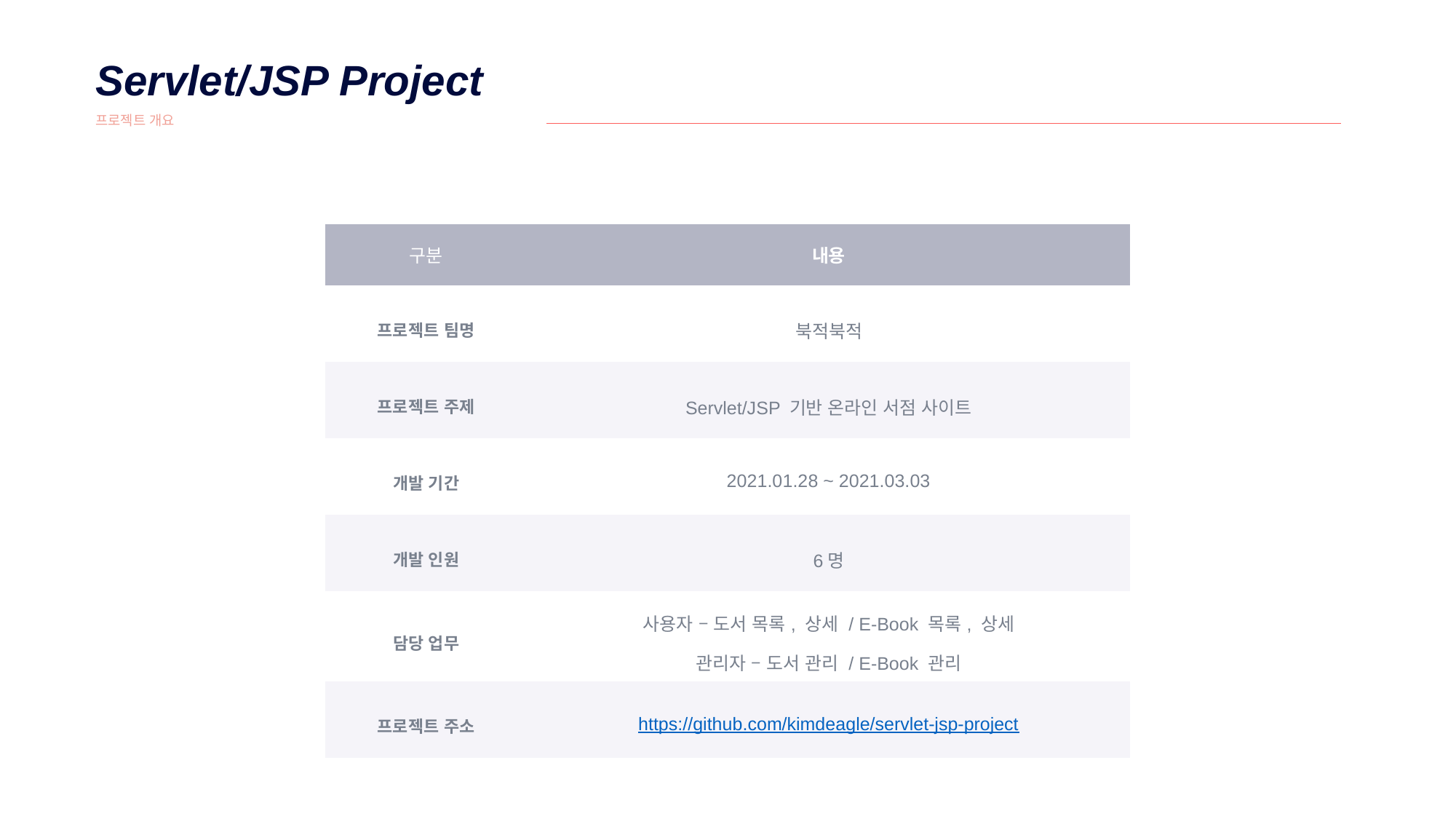

Servlet/JSP Project
프로젝트 개요
| 구분 | 내용 |
| --- | --- |
| 프로젝트 팀명 | 북적북적 |
| 프로젝트 주제 | Servlet/JSP 기반 온라인 서점 사이트 |
| 개발 기간 | 2021.01.28 ~ 2021.03.03 |
| 개발 인원 | 6명 |
| 담당 업무 | 사용자 – 도서 목록, 상세 / E-Book 목록, 상세 관리자 – 도서 관리 / E-Book 관리 |
| 프로젝트 주소 | https://github.com/kimdeagle/servlet-jsp-project |